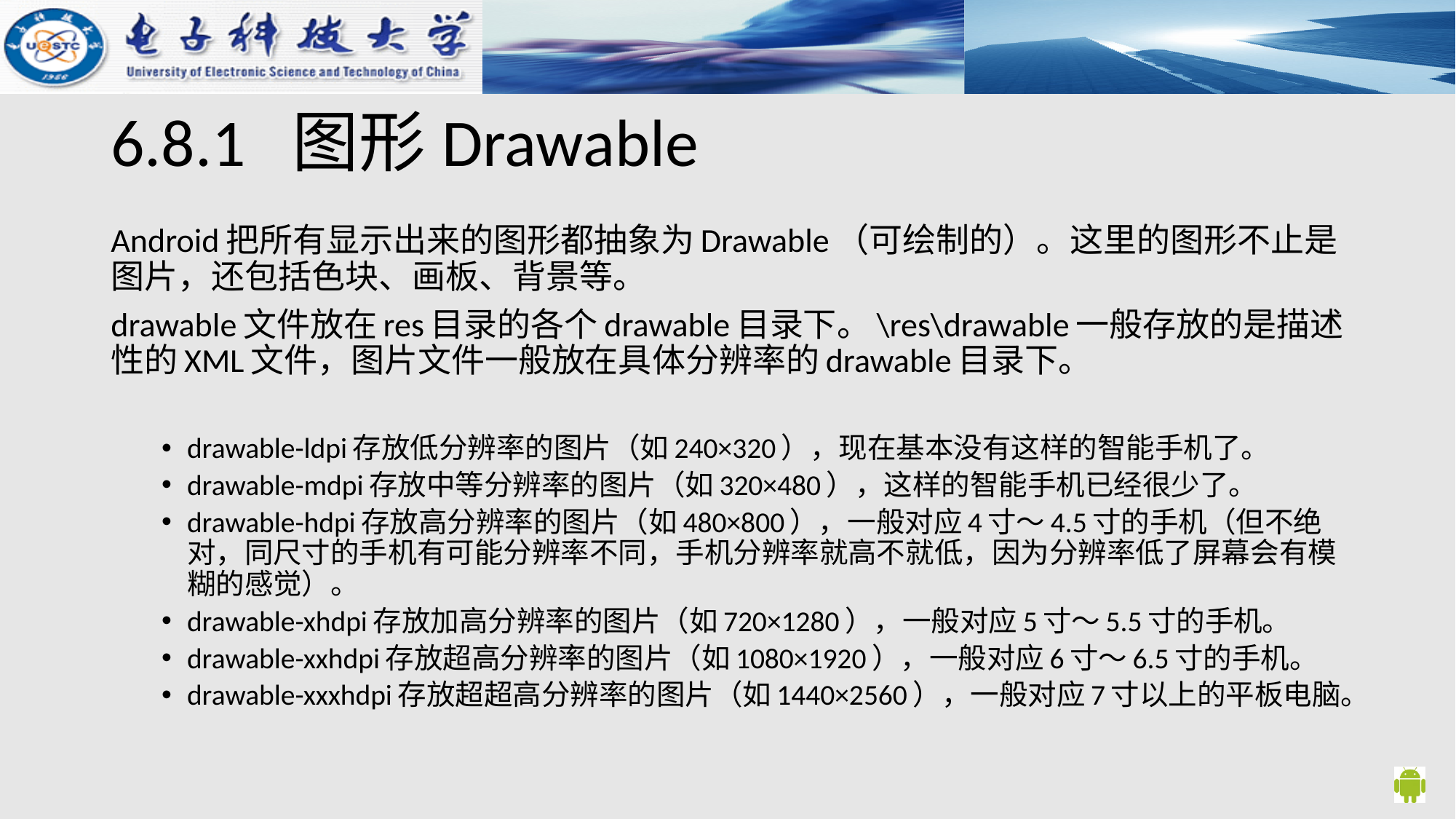

# 6.8.1  图形Drawable
Android把所有显示出来的图形都抽象为Drawable（可绘制的）。这里的图形不止是图片，还包括色块、画板、背景等。
drawable文件放在res目录的各个drawable目录下。\res\drawable一般存放的是描述性的XML文件，图片文件一般放在具体分辨率的drawable目录下。

drawable-ldpi存放低分辨率的图片（如240×320），现在基本没有这样的智能手机了。
drawable-mdpi存放中等分辨率的图片（如320×480），这样的智能手机已经很少了。
drawable-hdpi存放高分辨率的图片（如480×800），一般对应4寸～4.5寸的手机（但不绝对，同尺寸的手机有可能分辨率不同，手机分辨率就高不就低，因为分辨率低了屏幕会有模糊的感觉）。
drawable-xhdpi存放加高分辨率的图片（如720×1280），一般对应5寸～5.5寸的手机。
drawable-xxhdpi存放超高分辨率的图片（如1080×1920），一般对应6寸～6.5寸的手机。
drawable-xxxhdpi存放超超高分辨率的图片（如1440×2560），一般对应7寸以上的平板电脑。